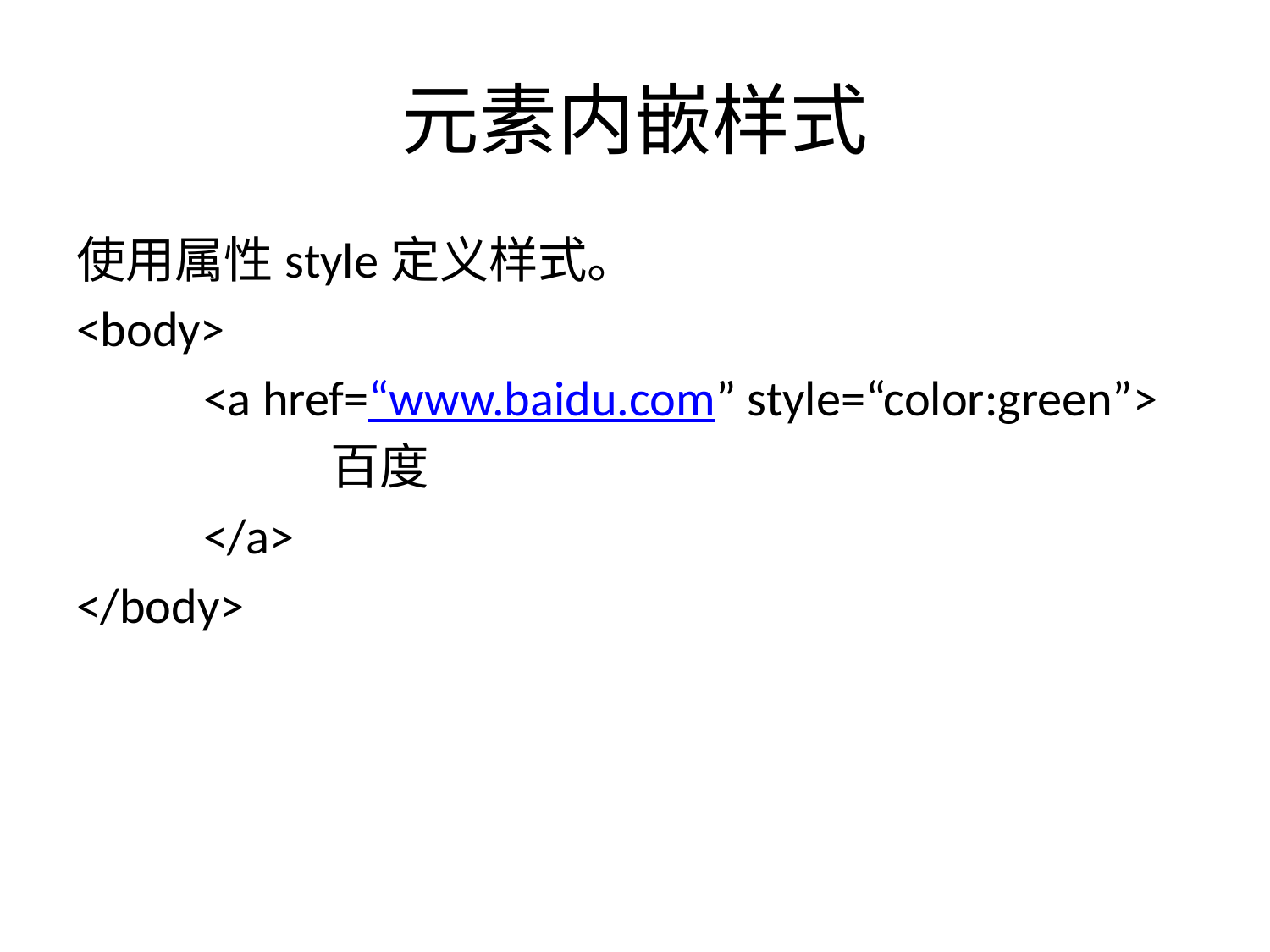

# 元素内嵌样式
使用属性style定义样式。
<body>
	<a href=“www.baidu.com” style=“color:green”>
		百度
	</a>
</body>